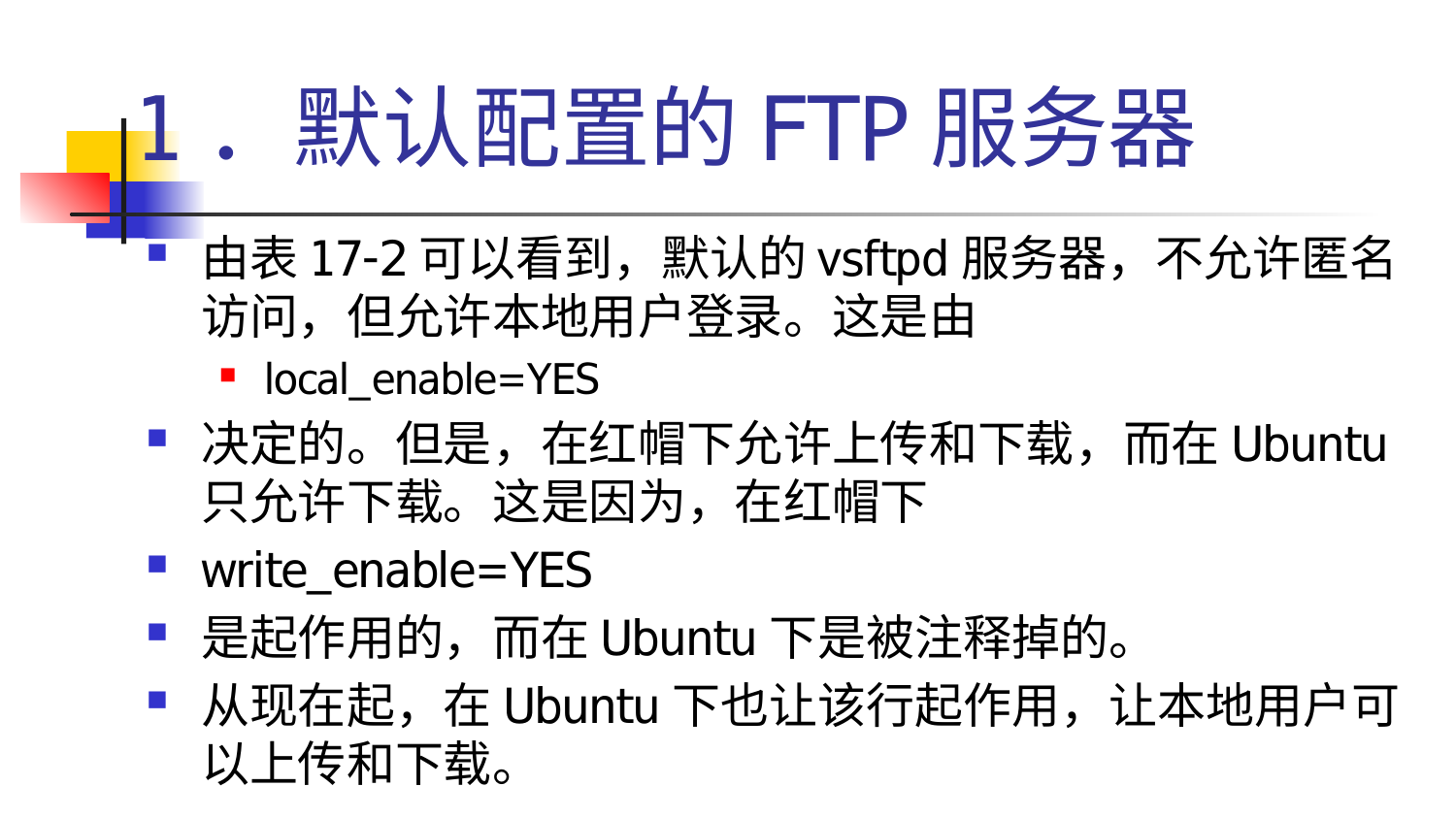

# 1．默认配置的FTP服务器
由表17-2可以看到，默认的vsftpd服务器，不允许匿名访问，但允许本地用户登录。这是由
local_enable=YES
决定的。但是，在红帽下允许上传和下载，而在Ubuntu只允许下载。这是因为，在红帽下
write_enable=YES
是起作用的，而在Ubuntu下是被注释掉的。
从现在起，在Ubuntu下也让该行起作用，让本地用户可以上传和下载。